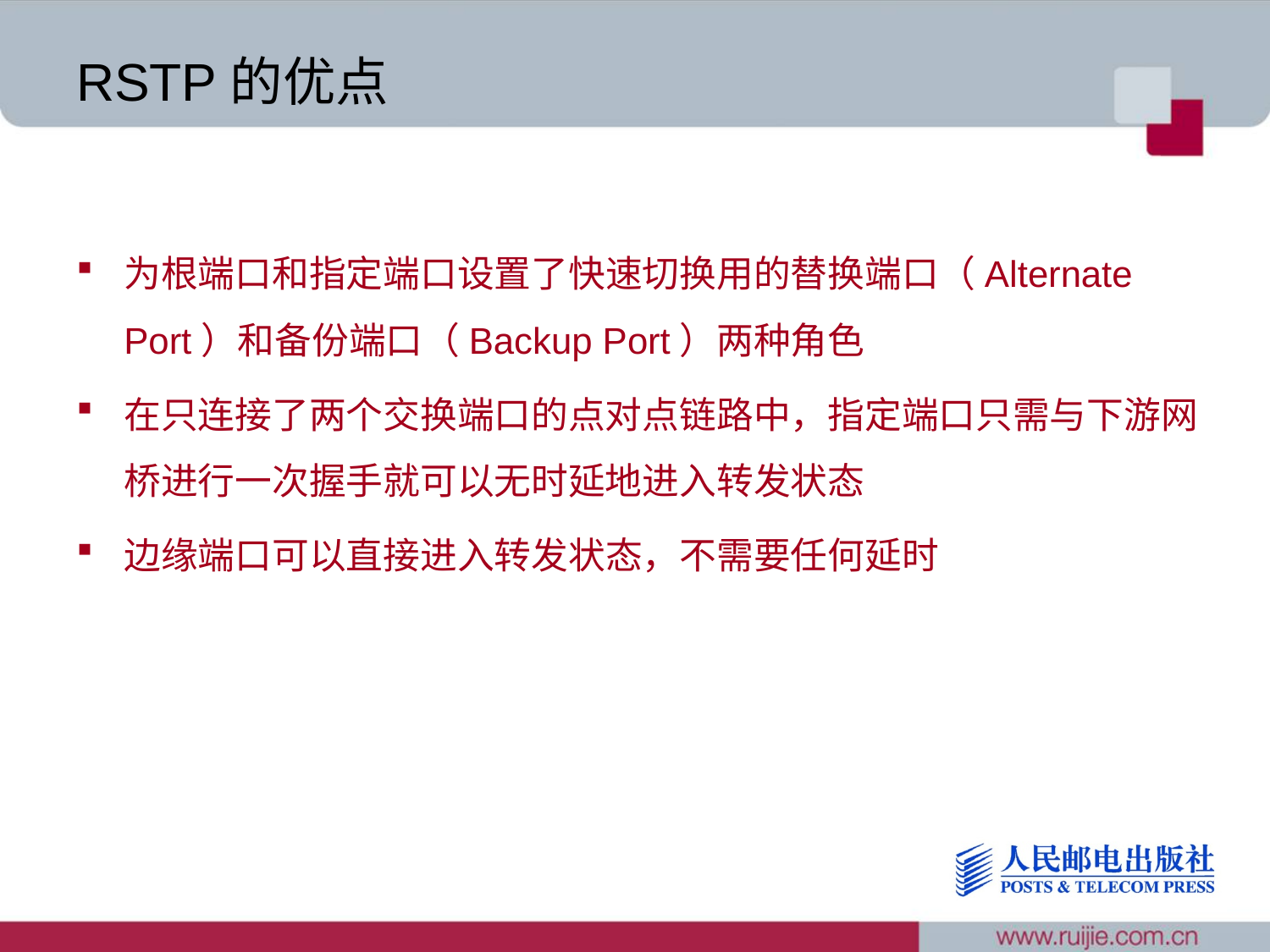

# RSTP的优点
为根端口和指定端口设置了快速切换用的替换端口（Alternate Port）和备份端口（Backup Port）两种角色
在只连接了两个交换端口的点对点链路中，指定端口只需与下游网桥进行一次握手就可以无时延地进入转发状态
边缘端口可以直接进入转发状态，不需要任何延时